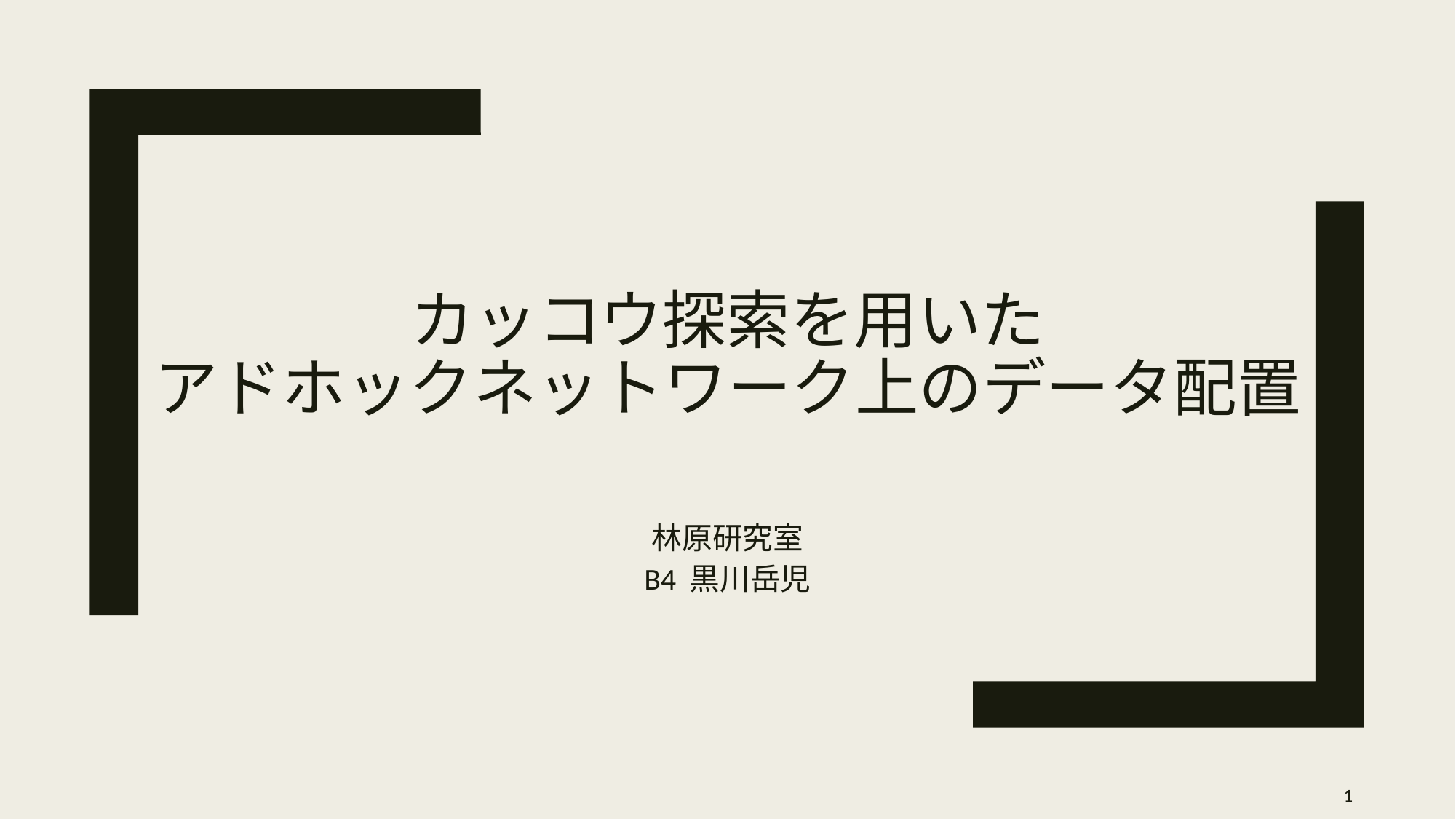

# カッコウ探索を用いた アドホックネットワーク上のデータ配置

林原研究室
B4 黒川岳児
1